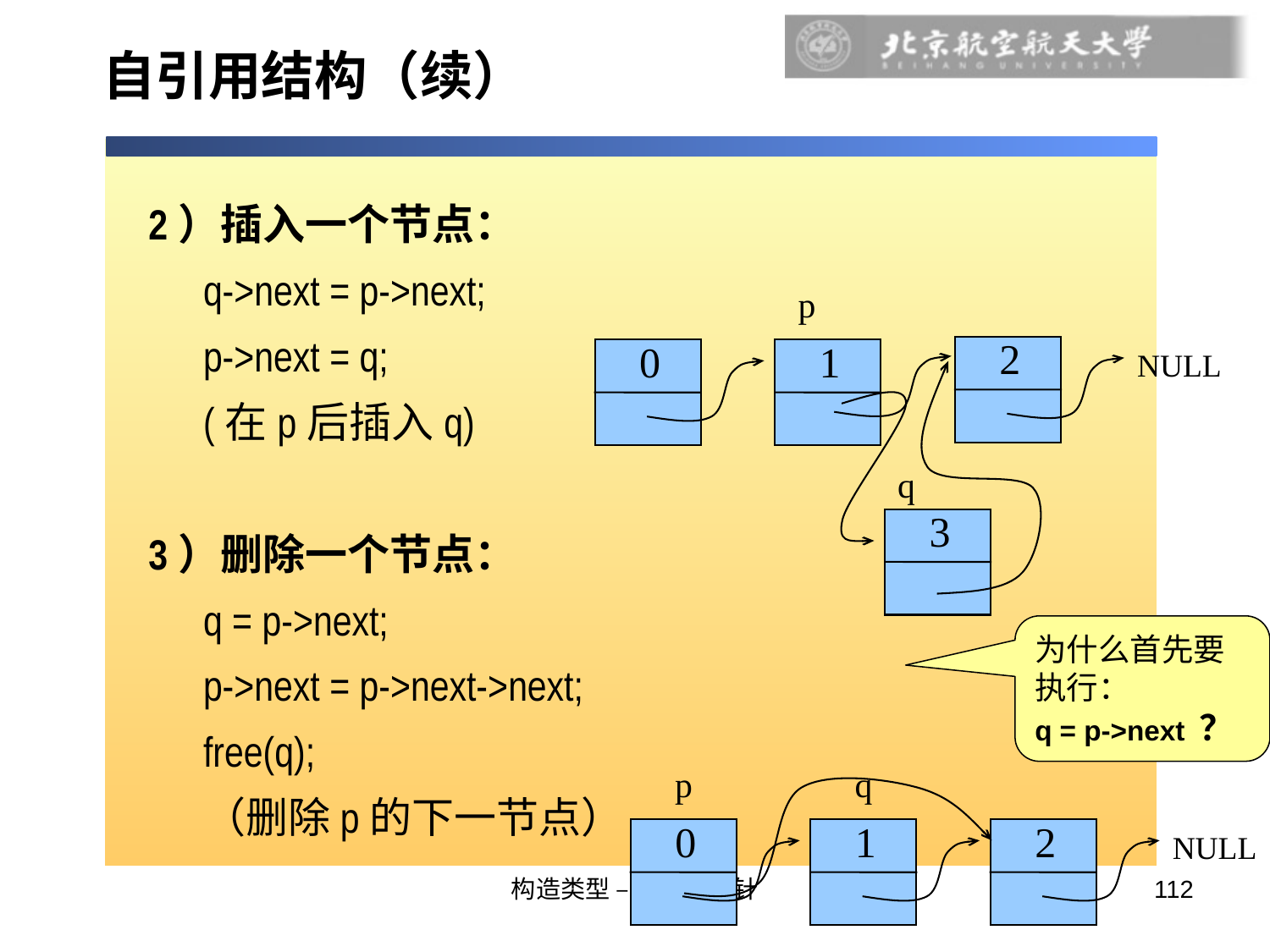

# 自引用结构（续）
2）插入一个节点：
q->next = p->next;
p->next = q;
(在p后插入q)

3）删除一个节点：
q = p->next;
p->next = p->next->next;
free(q);
（删除p的下一节点）
p
0

NULL

1

2

NULL

q
3

为什么首先要执行：
q = p->next ？
p
q
1

NULL

0
2

NULL

NULL

构造类型 – 数组和指针
112